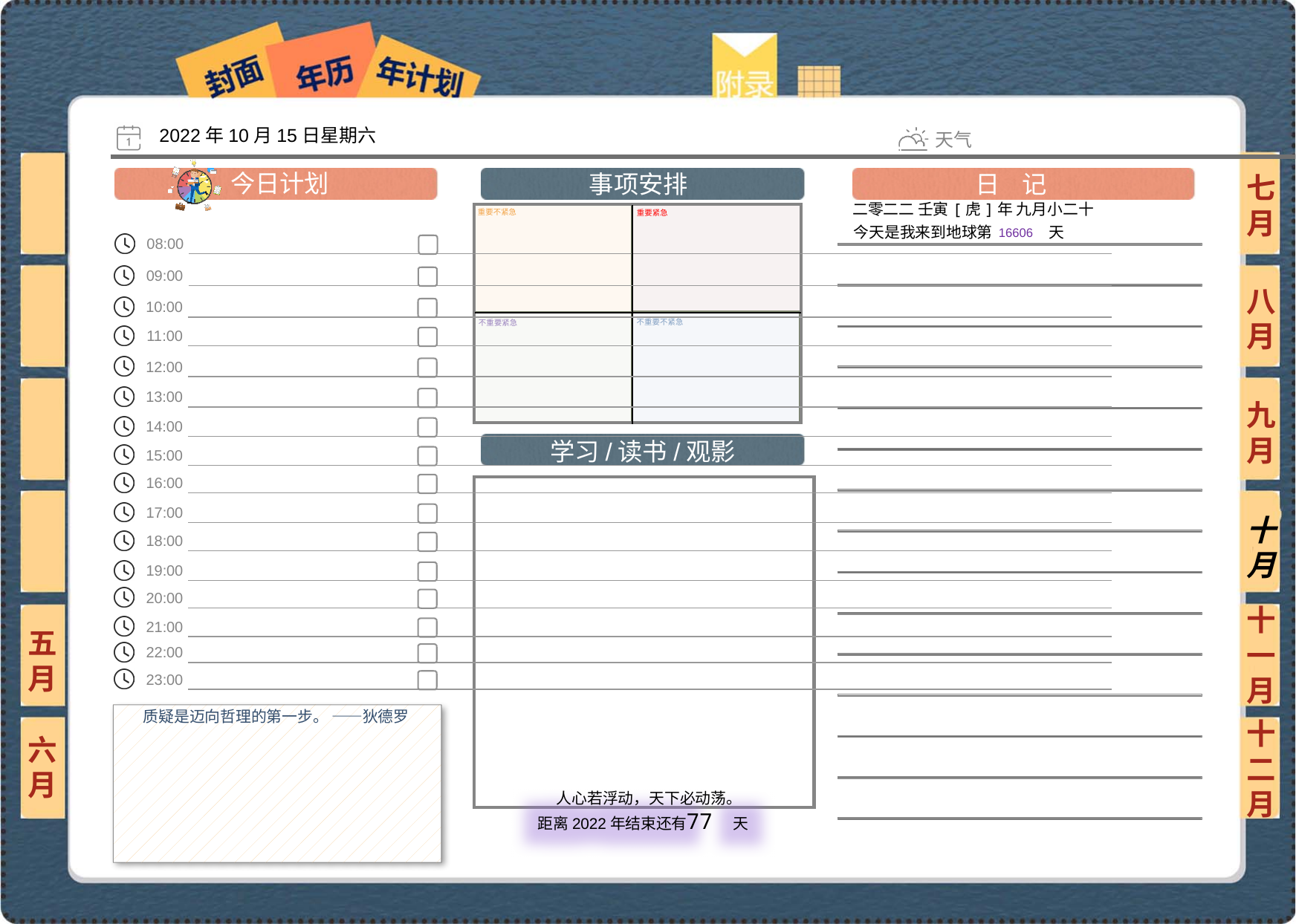

2022年10月15日星期六
七月
二零二二 壬寅[虎]年 九月小二十
16606
八月
九月
十月
十一月
五月
质疑是迈向哲理的第一步。 ——狄德罗

六月
十二月
77
 人心若浮动，天下必动荡。